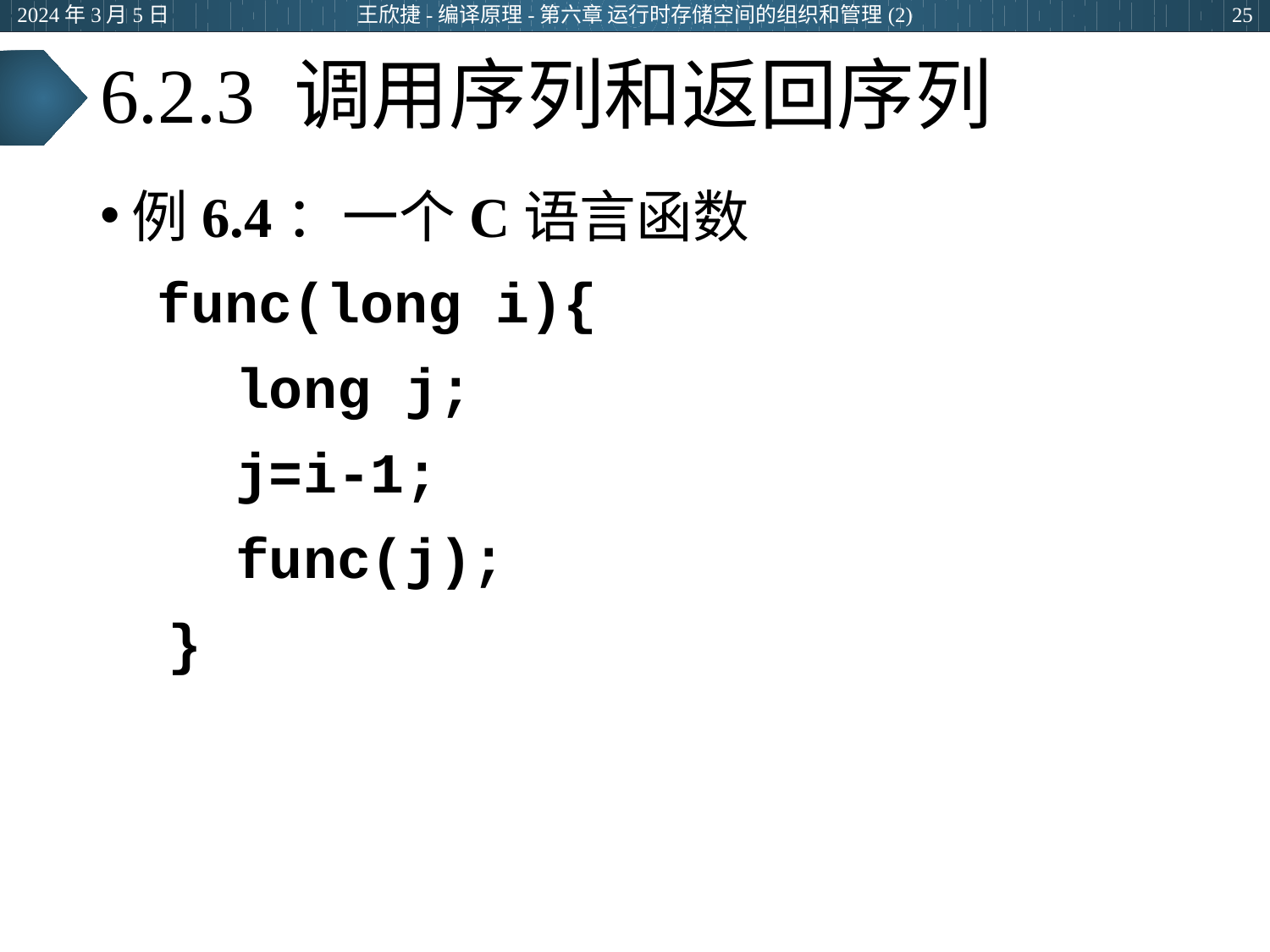

王欣捷-编译原理-第六章 运行时存储空间的组织和管理(2)
2024年3月5日
25
# 6.2.3 调用序列和返回序列
例6.4：一个C语言函数
    func(long i){
    long j;
    j=i-1;
    func(j);
  }